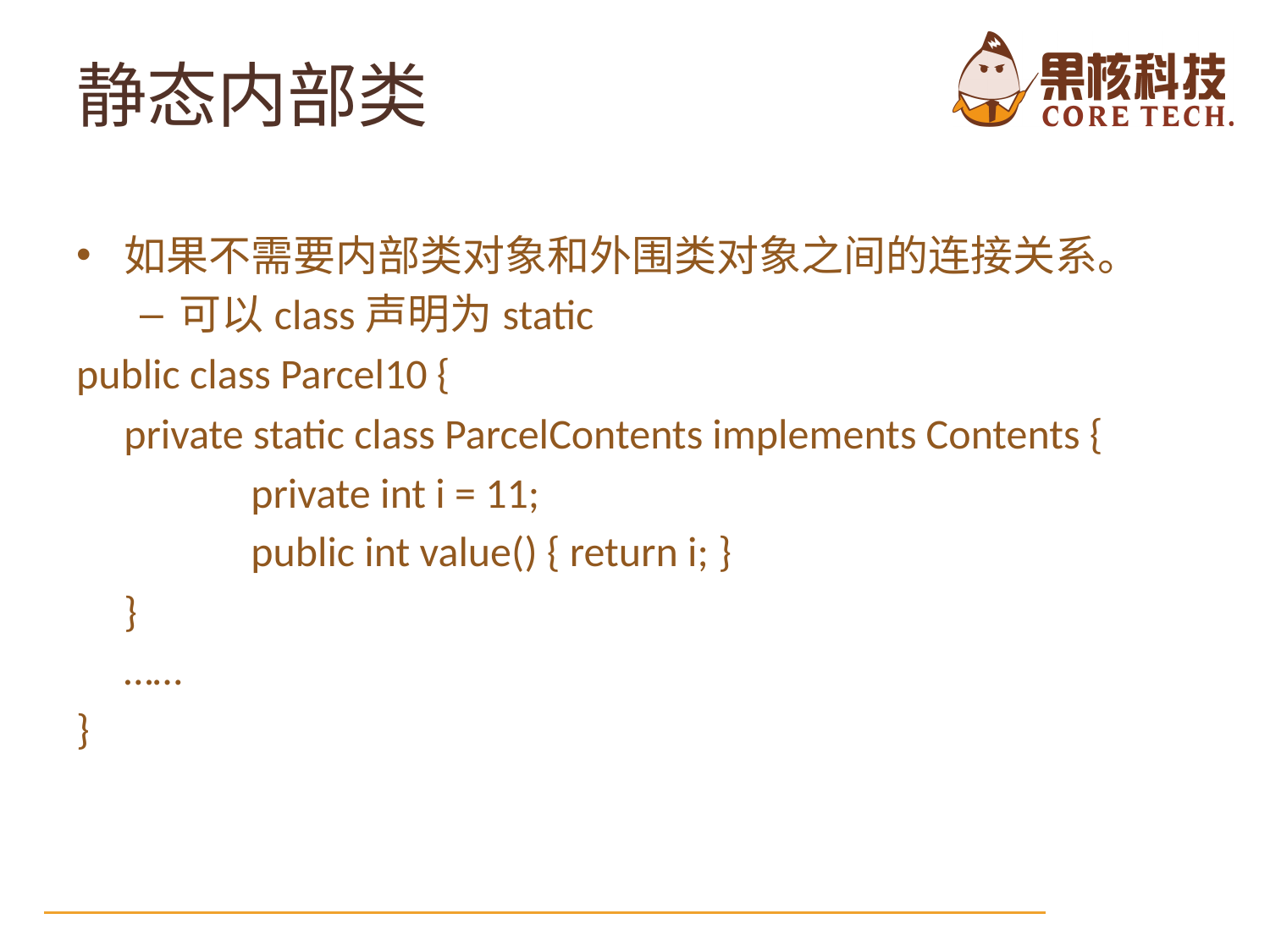

# 静态内部类
如果不需要内部类对象和外围类对象之间的连接关系。
可以class声明为static
public class Parcel10 {
	private static class ParcelContents implements Contents {
		private int i = 11;
		public int value() { return i; }
	}
	……
}